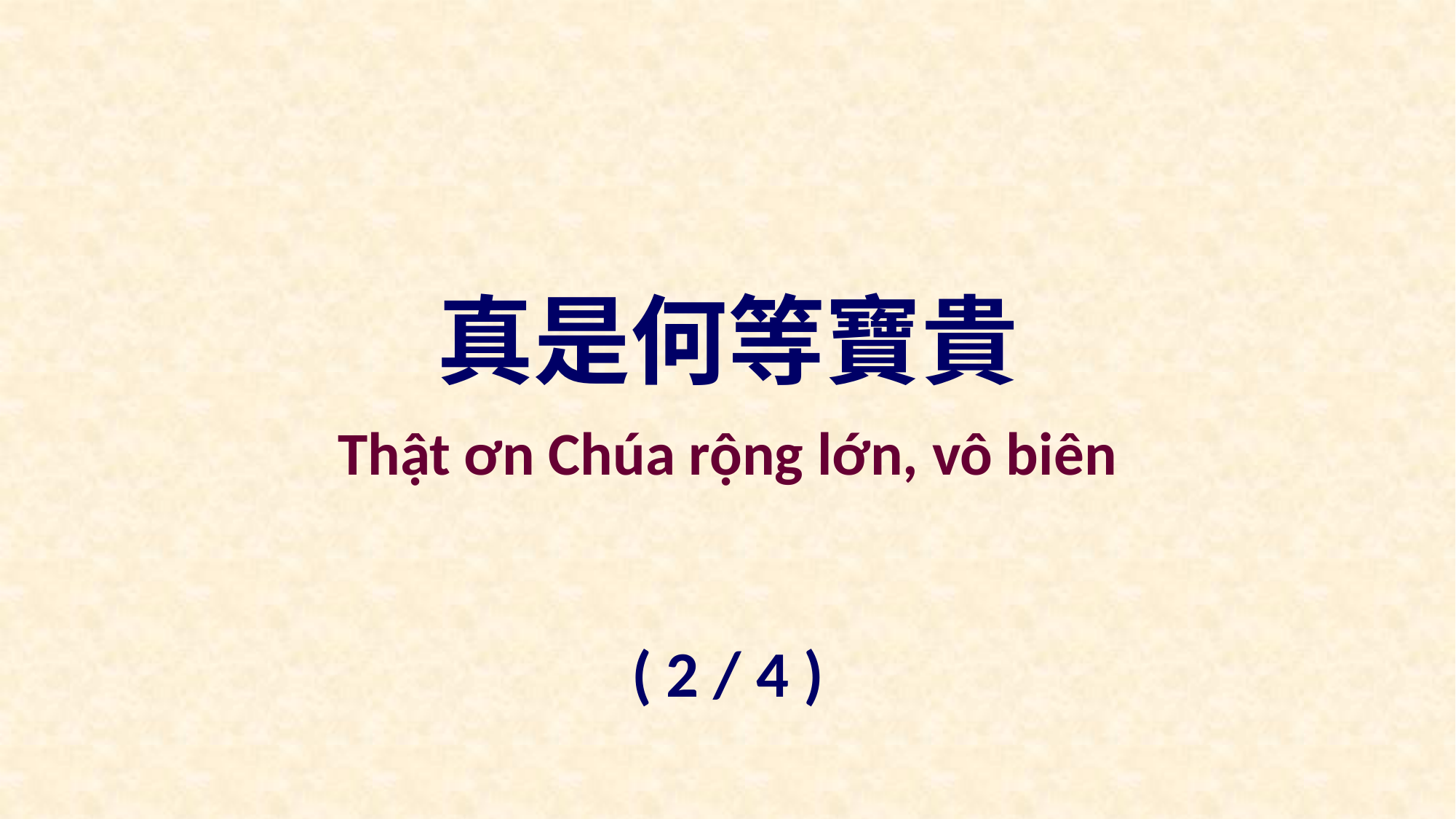

真是何等寶貴
Thật ơn Chúa rộng lớn, vô biên
( 2 / 4 )